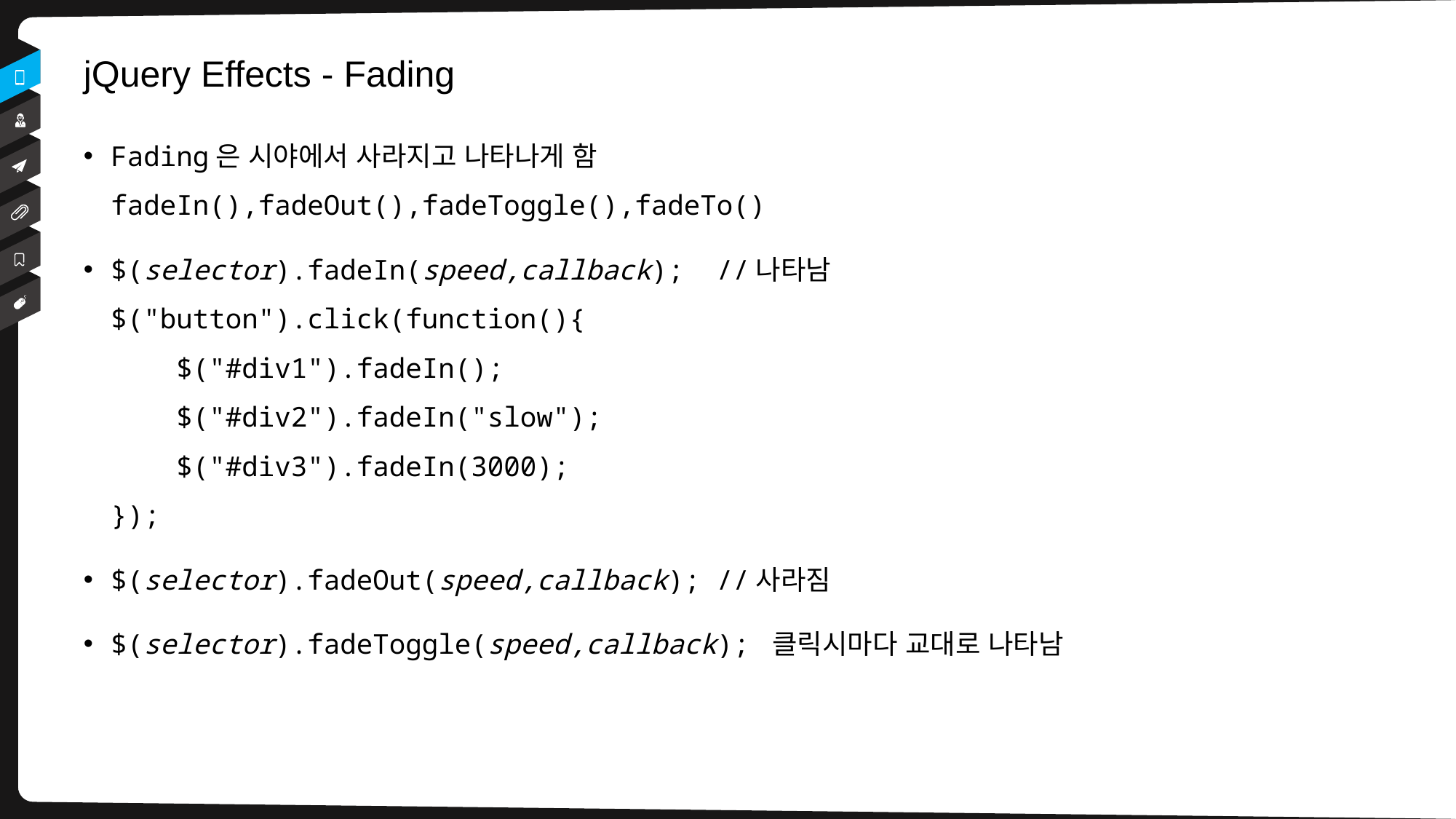

# jQuery Effects - Fading
Fading은 시야에서 사라지고 나타나게 함
fadeIn(),fadeOut(),fadeToggle(),fadeTo()
$(selector).fadeIn(speed,callback);  //나타남
$("button").click(function(){
    $("#div1").fadeIn();
    $("#div2").fadeIn("slow");
    $("#div3").fadeIn(3000);
});
$(selector).fadeOut(speed,callback); //사라짐
$(selector).fadeToggle(speed,callback); 클릭시마다 교대로 나타남